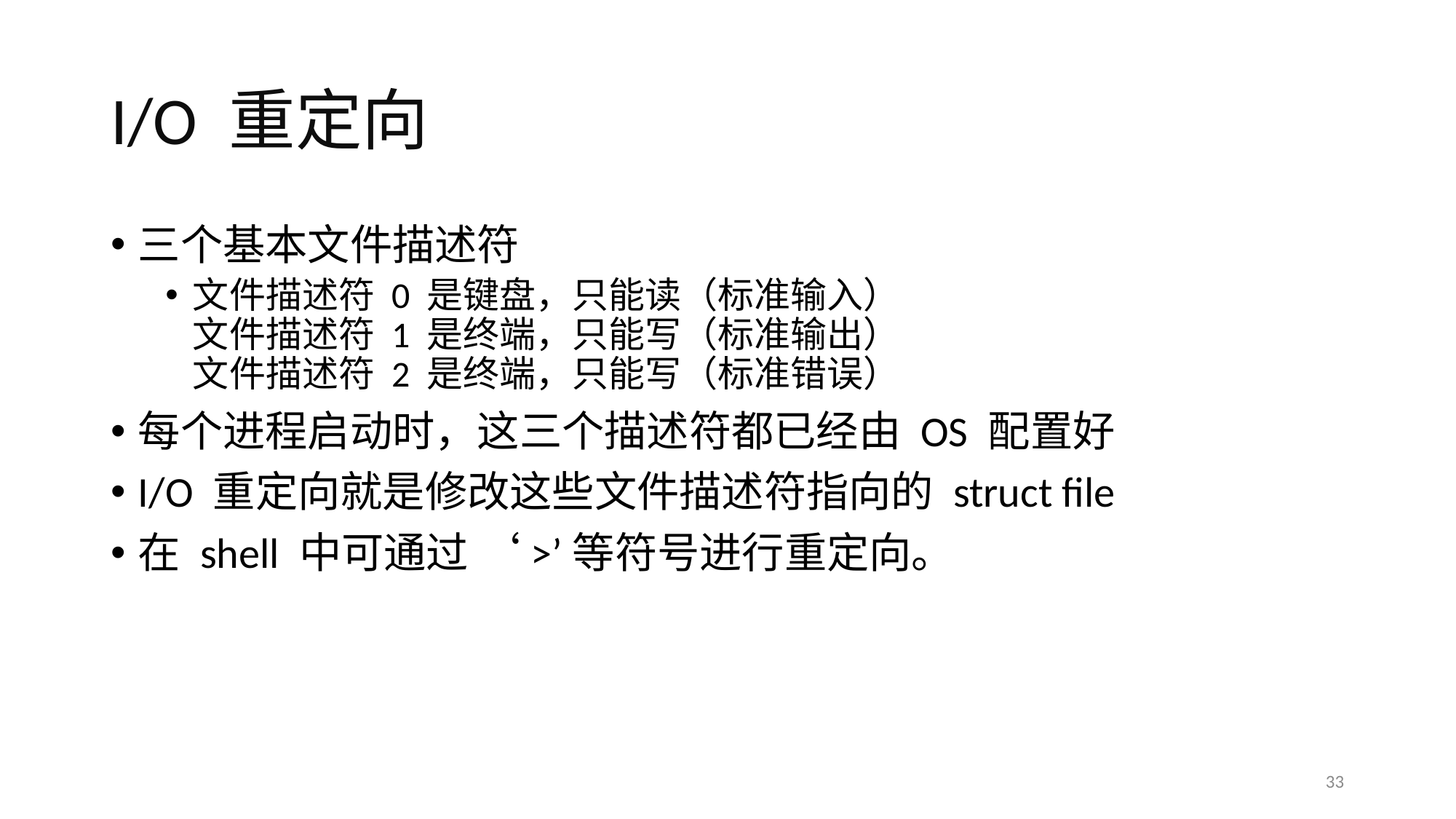

# I/O 重定向
三个基本文件描述符
文件描述符 0 是键盘，只能读（标准输入）
文件描述符 1 是终端，只能写（标准输出）
文件描述符 2 是终端，只能写（标准错误）
每个进程启动时，这三个描述符都已经由 OS 配置好
I/O 重定向就是修改这些文件描述符指向的 struct file
在 shell 中可通过 ‘>’等符号进行重定向。

33